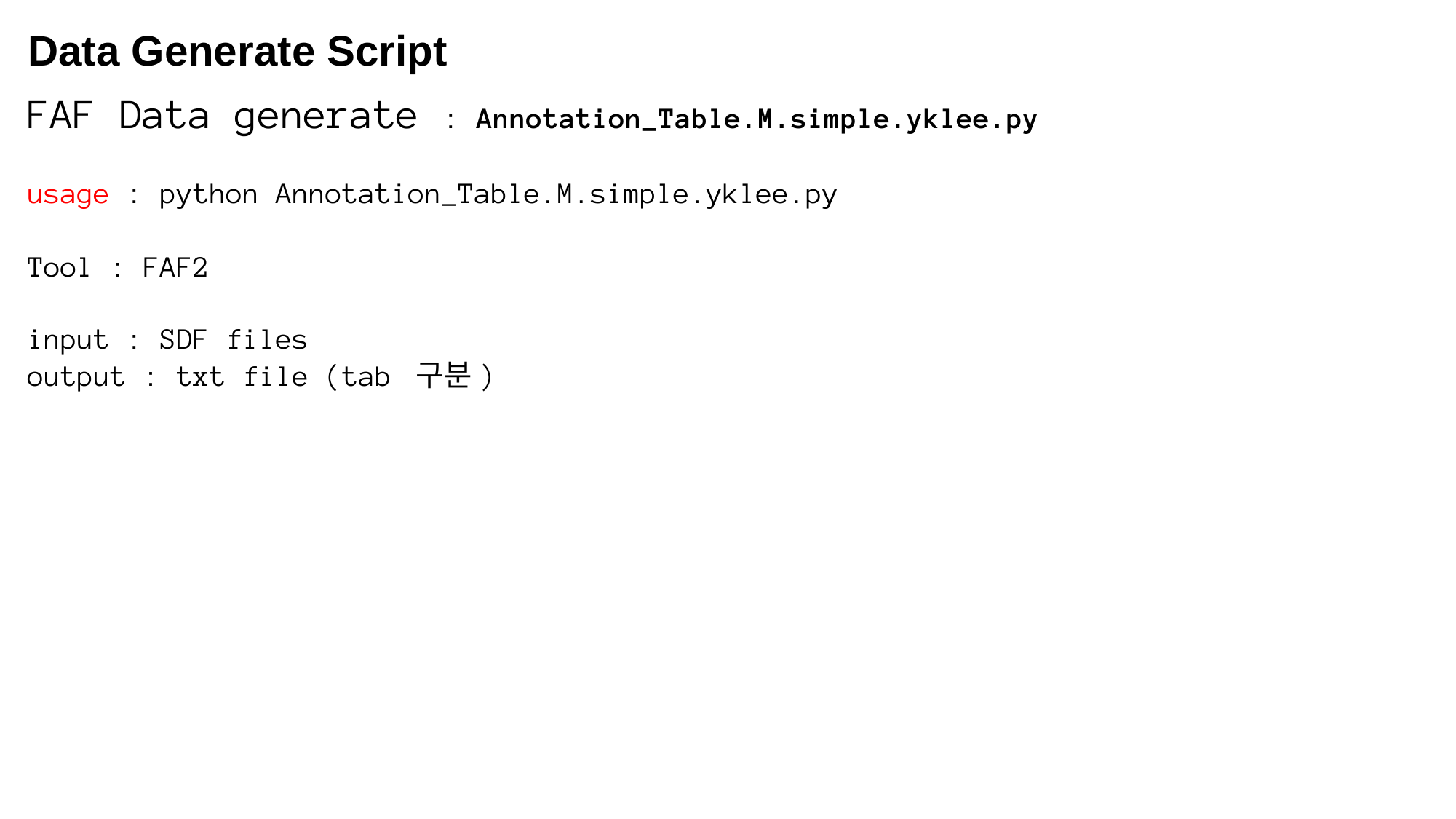

Data Generate Script
FAF Data generate : Annotation_Table.M.simple.yklee.py

usage : python Annotation_Table.M.simple.yklee.py

Tool : FAF2

input : SDF files
output : txt file (tab 구분)